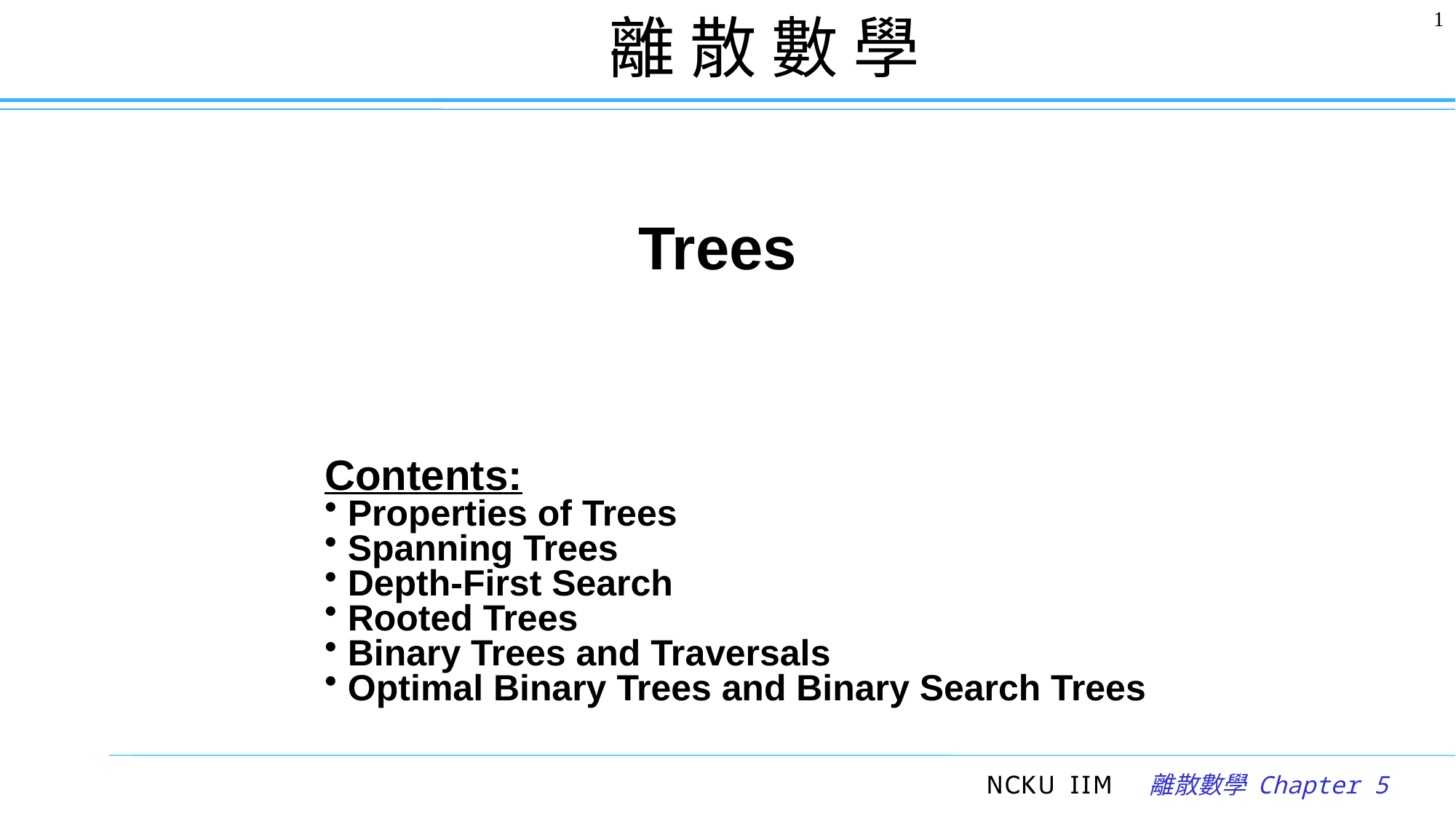

離 散 數 學
1
# Trees
Contents:
 Properties of Trees
 Spanning Trees
 Depth-First Search
 Rooted Trees
 Binary Trees and Traversals
 Optimal Binary Trees and Binary Search Trees